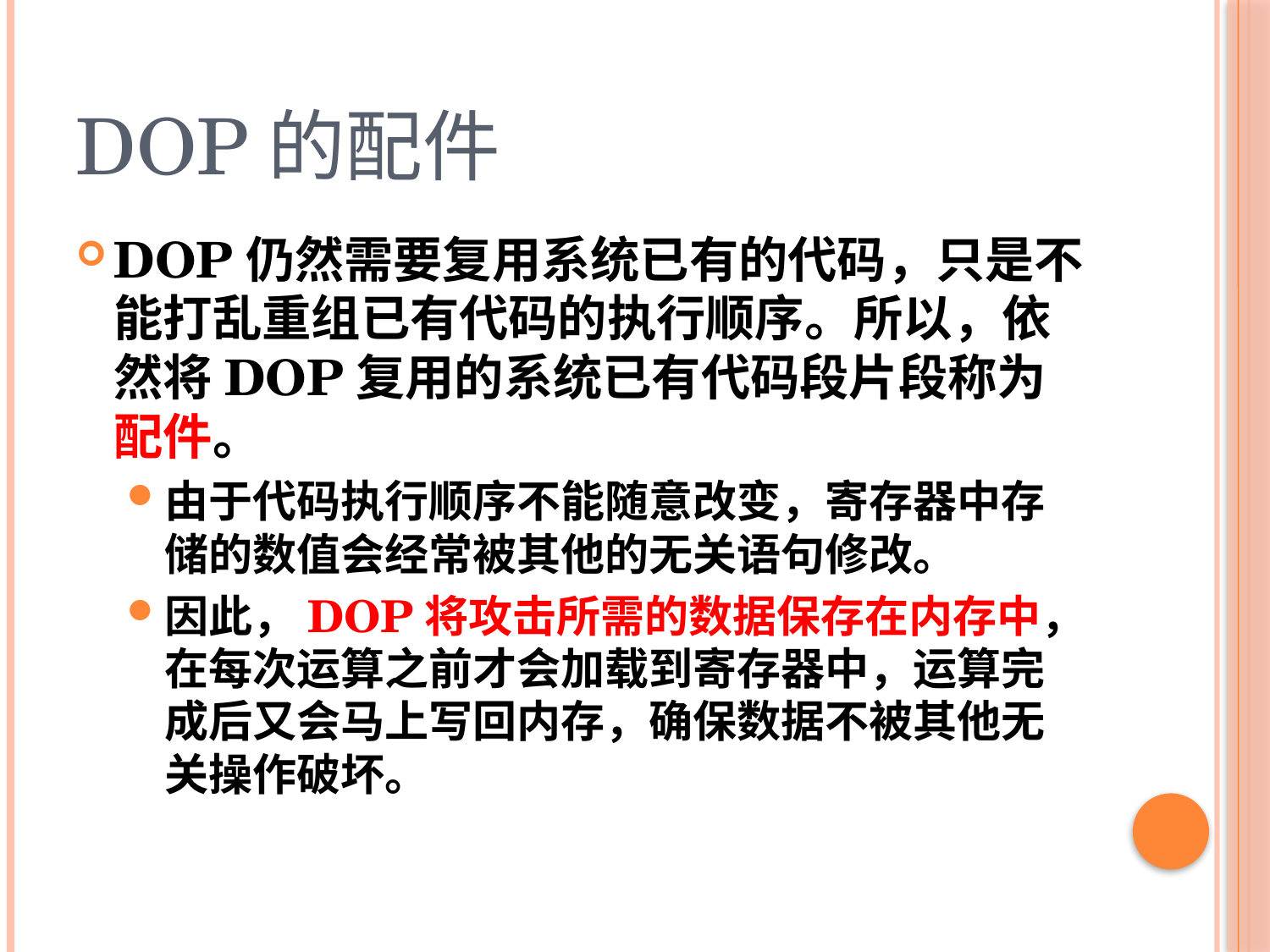

# DOP的配件
DOP仍然需要复用系统已有的代码，只是不能打乱重组已有代码的执行顺序。所以，依然将DOP复用的系统已有代码段片段称为配件。
由于代码执行顺序不能随意改变，寄存器中存储的数值会经常被其他的无关语句修改。
因此，DOP将攻击所需的数据保存在内存中，在每次运算之前才会加载到寄存器中，运算完成后又会马上写回内存，确保数据不被其他无关操作破坏。